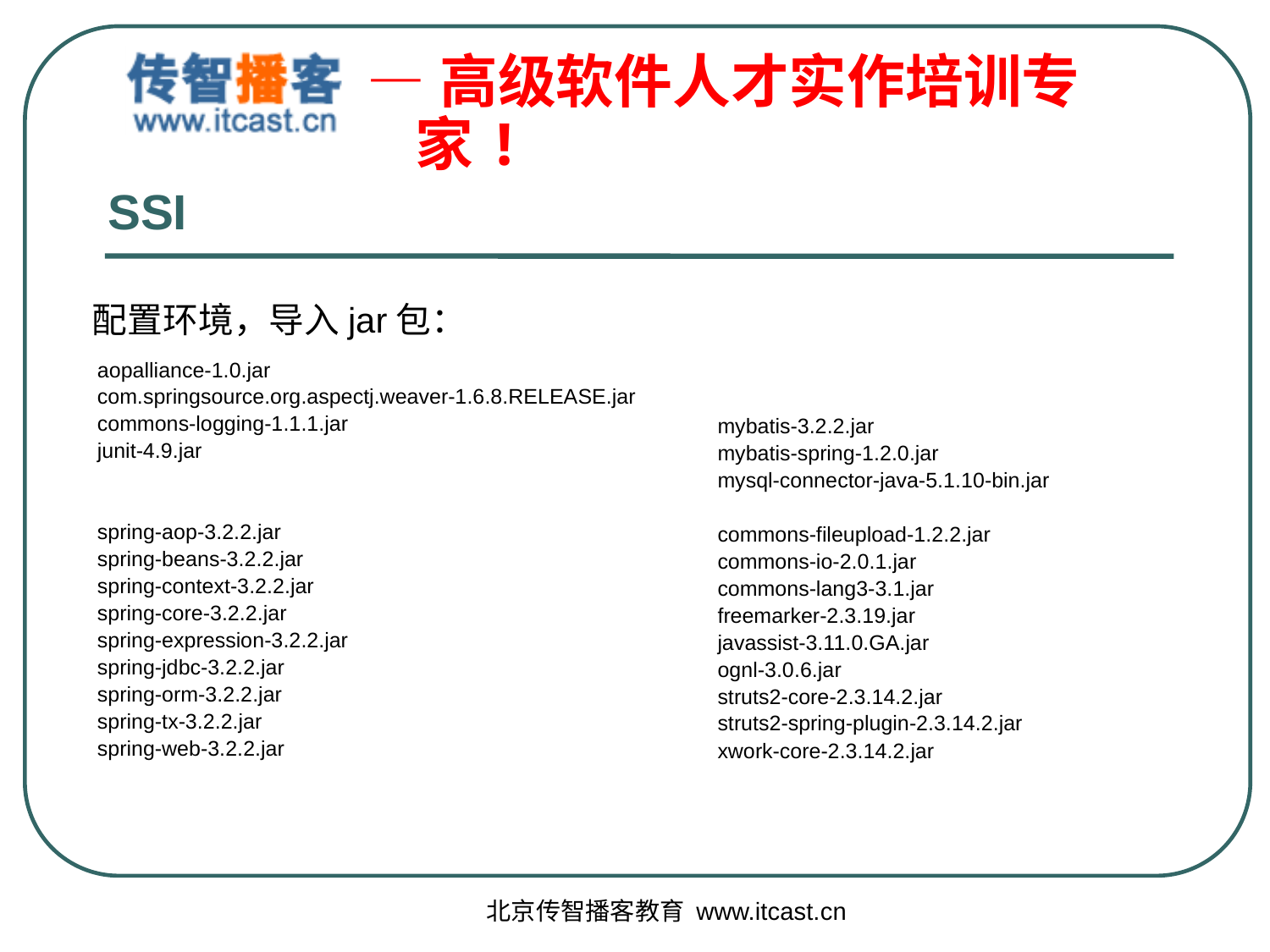

# SSI
配置环境，导入jar包：
aopalliance-1.0.jar
com.springsource.org.aspectj.weaver-1.6.8.RELEASE.jar
commons-logging-1.1.1.jar
junit-4.9.jar

spring-aop-3.2.2.jar
spring-beans-3.2.2.jar
spring-context-3.2.2.jar
spring-core-3.2.2.jar
spring-expression-3.2.2.jar
spring-jdbc-3.2.2.jar
spring-orm-3.2.2.jar
spring-tx-3.2.2.jar
spring-web-3.2.2.jar
mybatis-3.2.2.jar
mybatis-spring-1.2.0.jar
mysql-connector-java-5.1.10-bin.jar

commons-fileupload-1.2.2.jar
commons-io-2.0.1.jar
commons-lang3-3.1.jar
freemarker-2.3.19.jar
javassist-3.11.0.GA.jar
ognl-3.0.6.jar
struts2-core-2.3.14.2.jar
struts2-spring-plugin-2.3.14.2.jar
xwork-core-2.3.14.2.jar
北京传智播客教育 www.itcast.cn